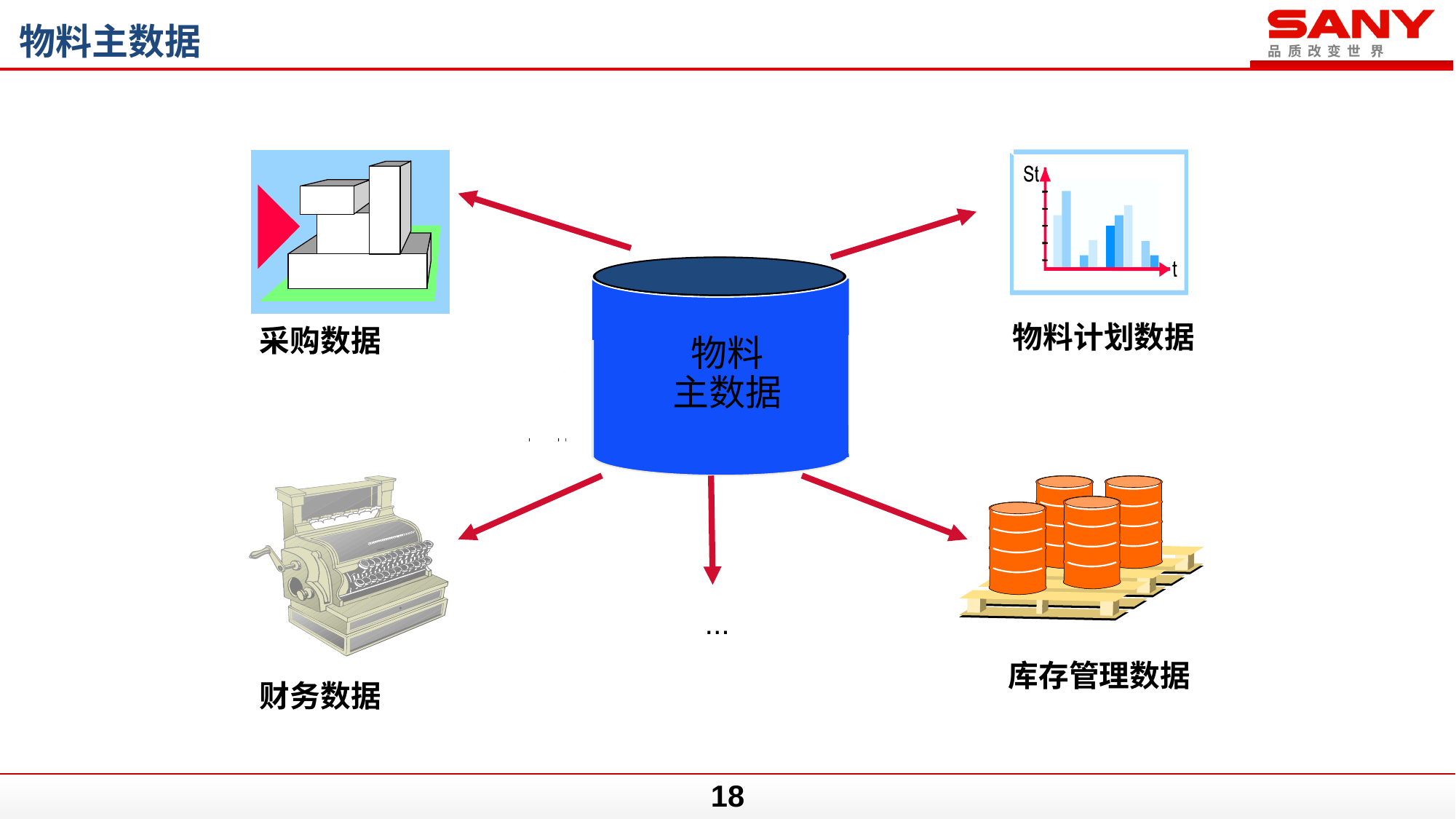

物料主数据

物料
主数据
物料计划数据
采购数据

...
库存管理数据
财务数据